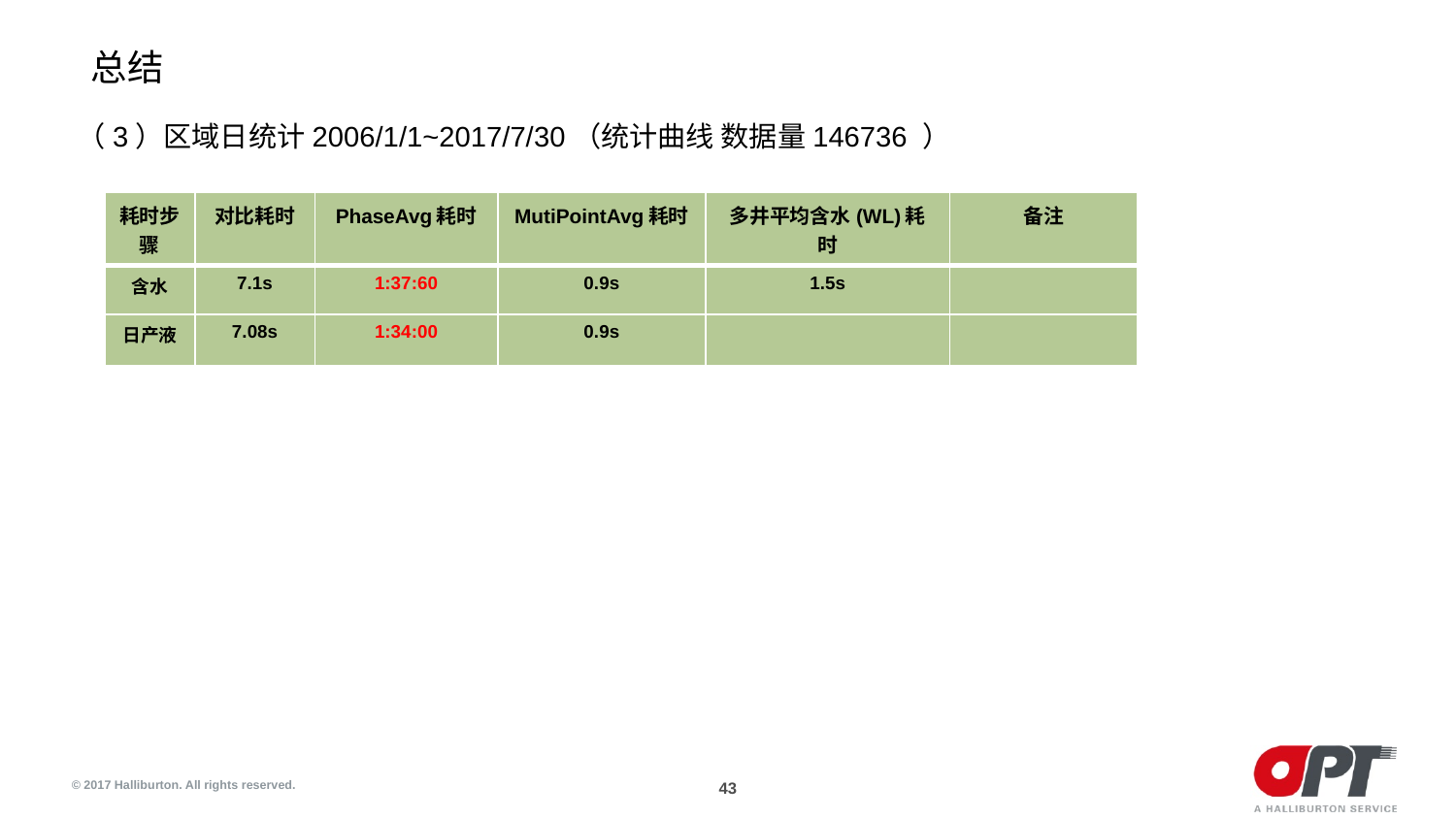

总结
（3）区域日统计2006/1/1~2017/7/30（统计曲线 数据量146736 ）
| 耗时步骤 | 对比耗时 | PhaseAvg耗时 | MutiPointAvg耗时 | 多井平均含水(WL)耗时 | 备注 |
| --- | --- | --- | --- | --- | --- |
| 含水 | 7.1s | 1:37:60 | 0.9s | 1.5s |  |
| 日产液 | 7.08s | 1:34:00 | 0.9s |  |  |